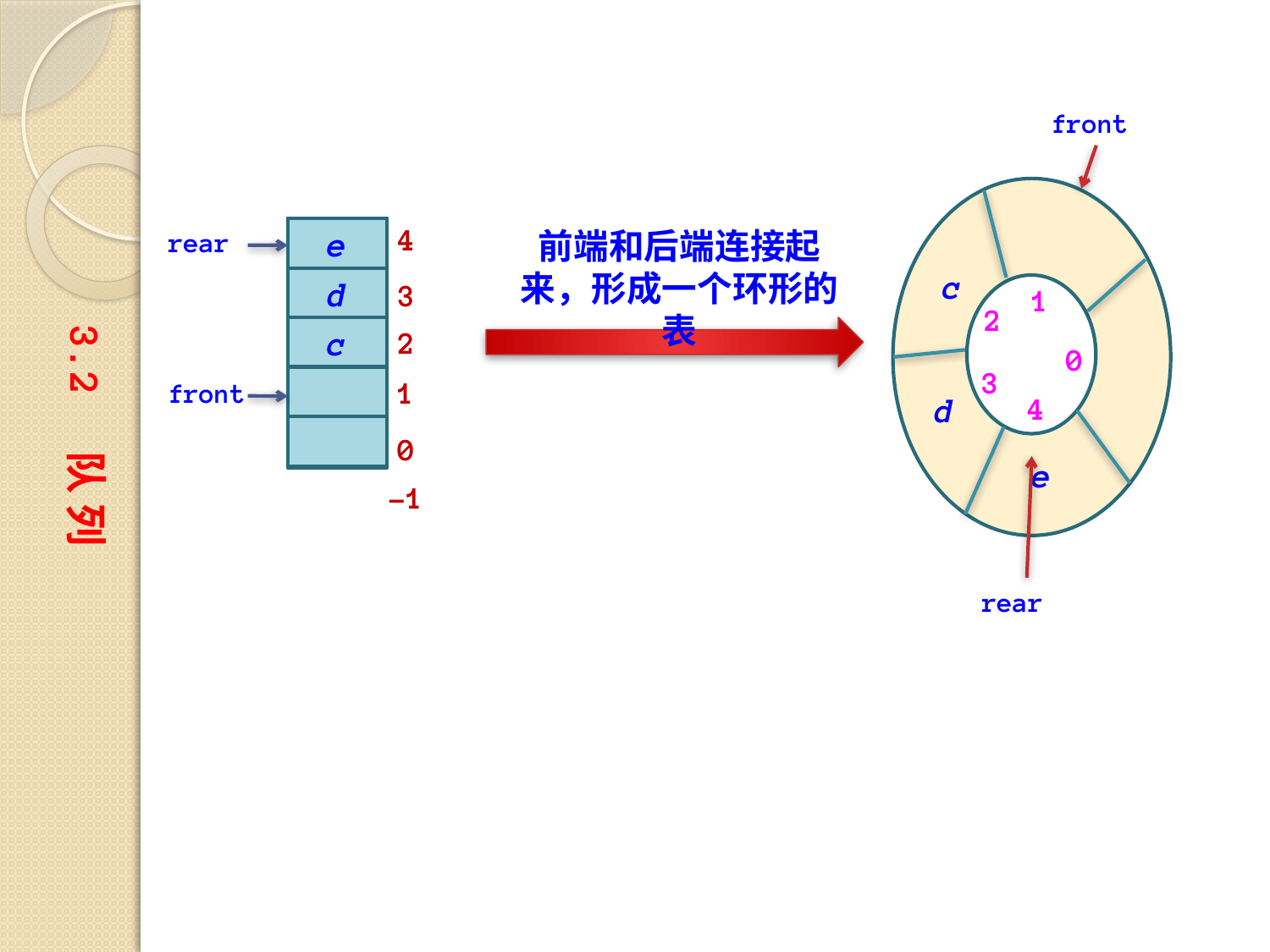

front

c

1
2
0
3
d
4
e
rear
rear

e
4
d
3
c
2
front
1

0
-1
前端和后端连接起来，形成一个环形的表
3.2  队 列